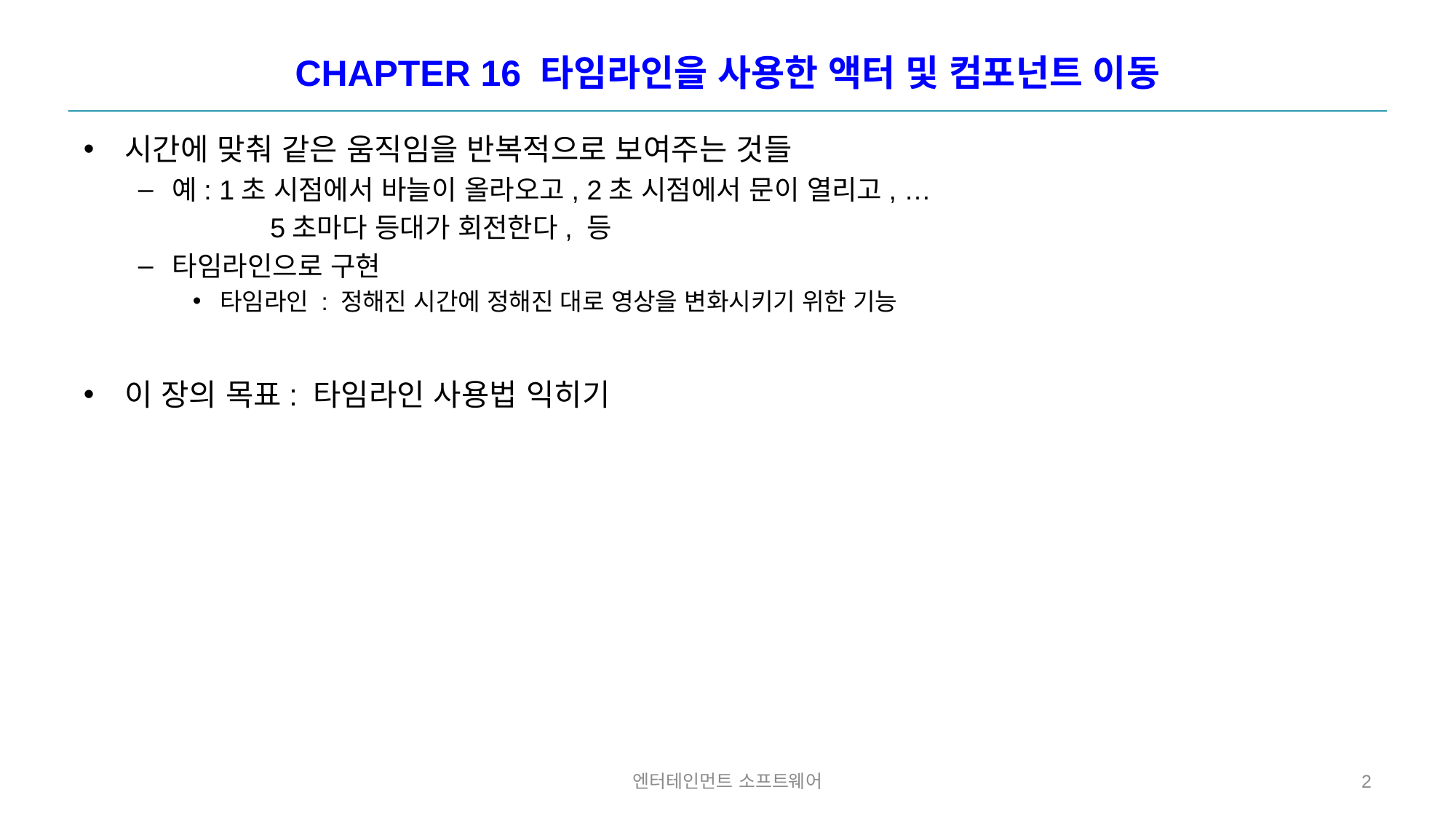

# CHAPTER 16 타임라인을 사용한 액터 및 컴포넌트 이동
시간에 맞춰 같은 움직임을 반복적으로 보여주는 것들
예: 1초 시점에서 바늘이 올라오고, 2초 시점에서 문이 열리고, …
	   5초마다 등대가 회전한다, 등
타임라인으로 구현
타임라인 : 정해진 시간에 정해진 대로 영상을 변화시키기 위한 기능

이 장의 목표: 타임라인 사용법 익히기

엔터테인먼트 소프트웨어
2